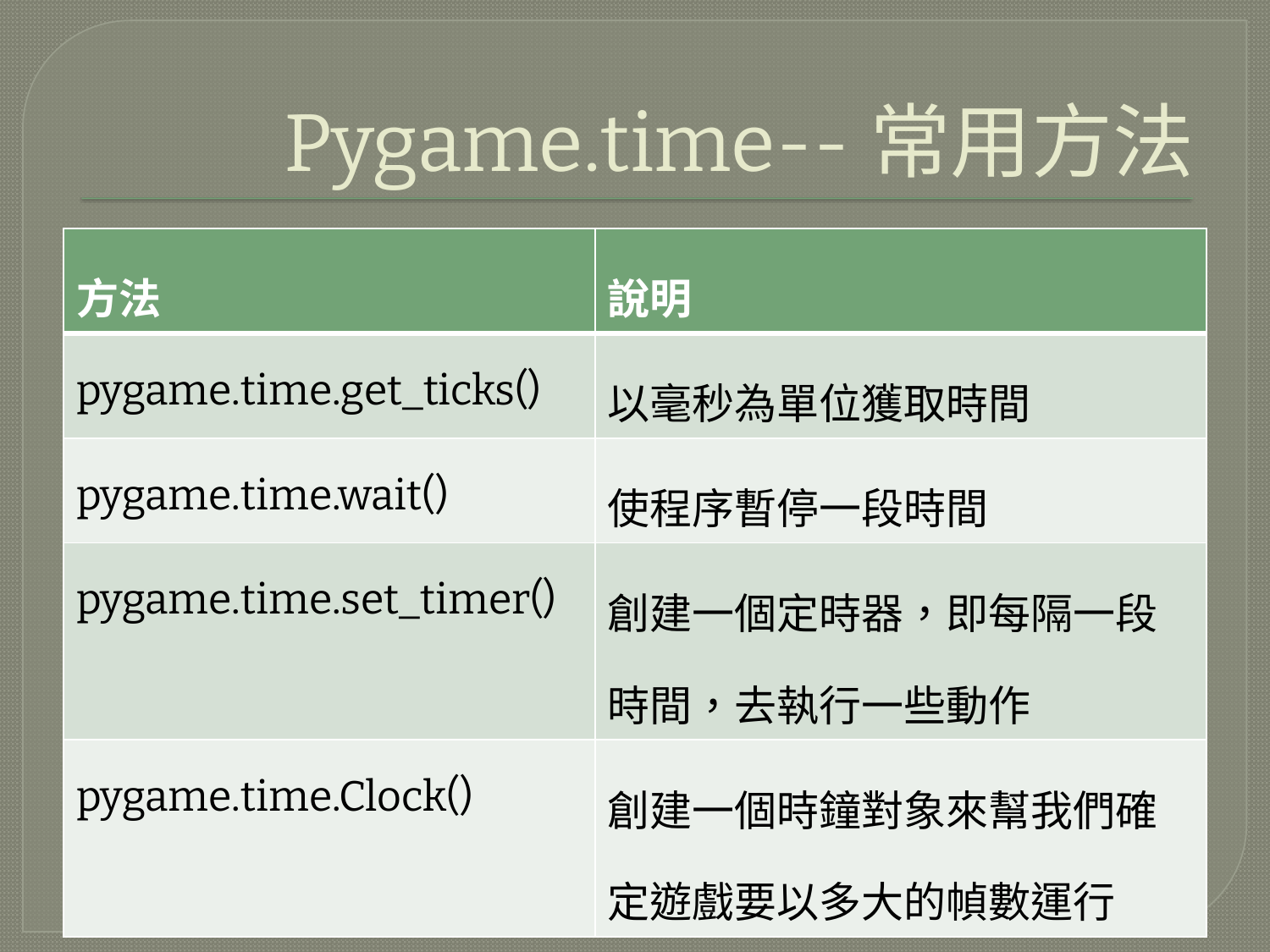

# Pygame.time--常用方法
| 方法 | 說明 |
| --- | --- |
| pygame.time.get\_ticks() | 以毫秒為單位獲取時間 |
| pygame.time.wait() | 使程序暫停一段時間 |
| pygame.time.set\_timer() | 創建一個定時器，即每隔一段時間，去執行一些動作 |
| pygame.time.Clock() | 創建一個時鐘對象來幫我們確定遊戲要以多大的幀數運行 |